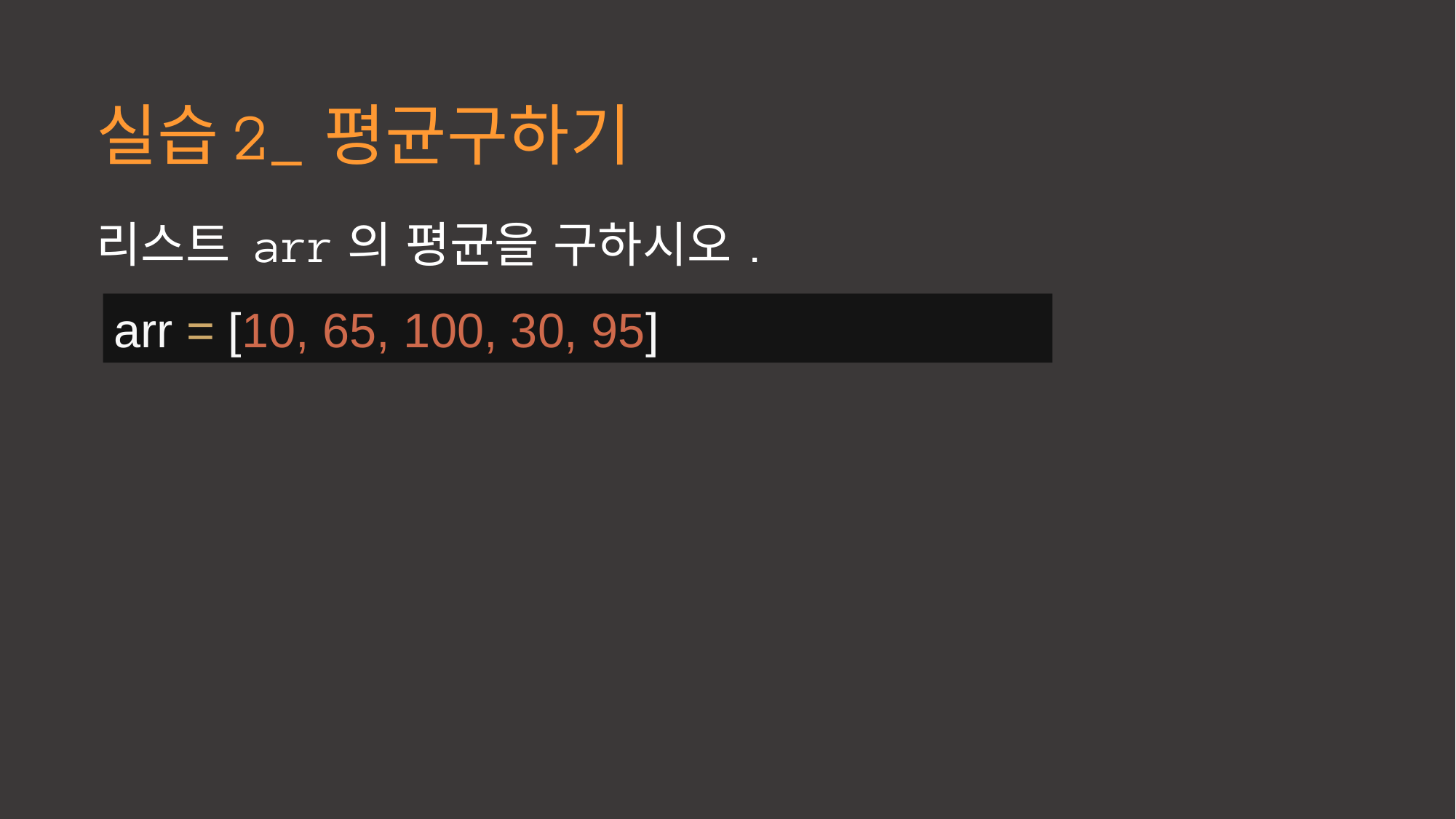

실습2_평균구하기

리스트 arr의 평균을 구하시오.
arr = [10, 65, 100, 30, 95]